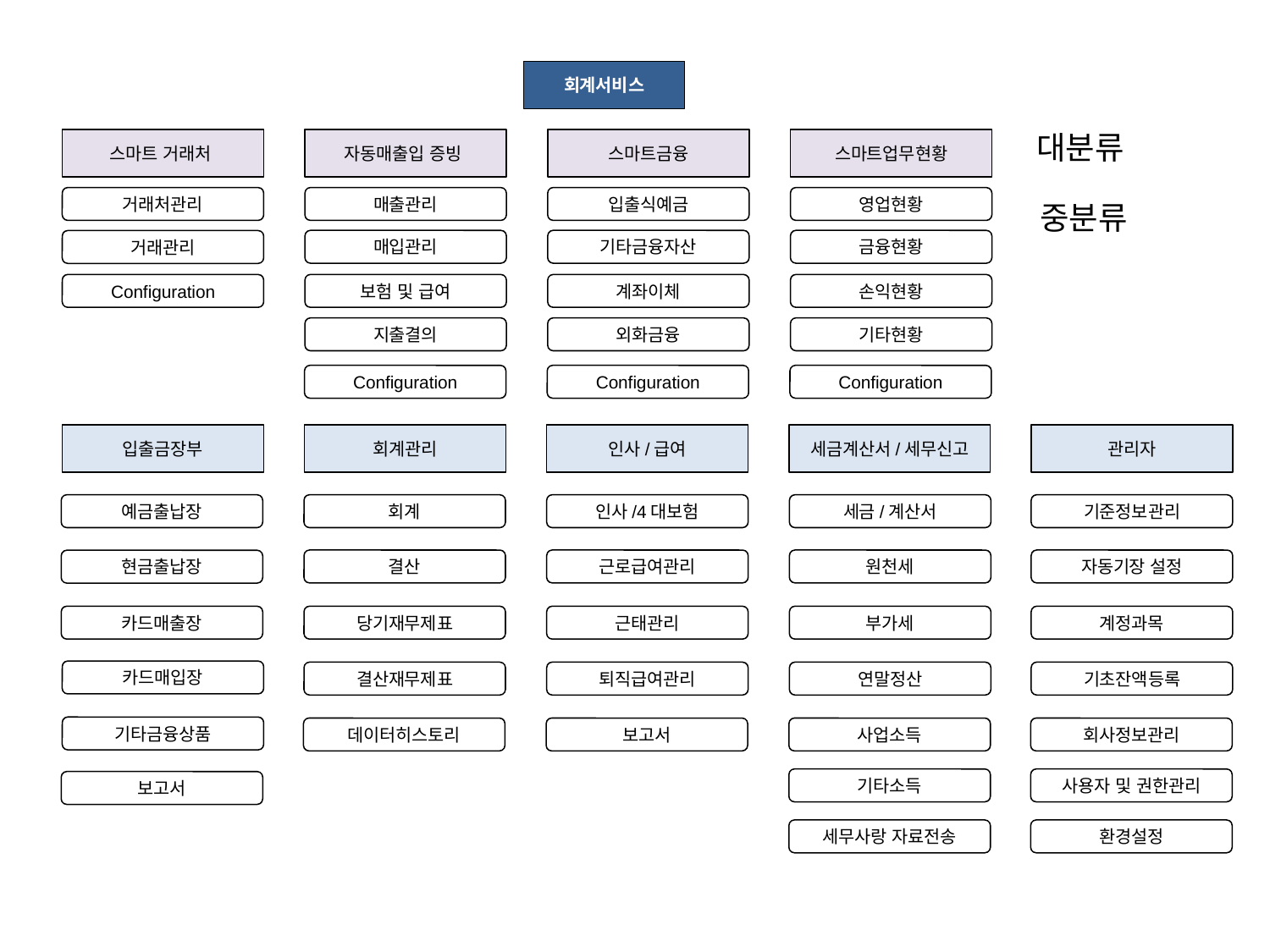

회계서비스
대분류
스마트 거래처
스마트업무현황
자동매출입 증빙
스마트금융
거래처관리
매출관리
입출식예금
영업현황
중분류
매입관리
기타금융자산
금융현황
거래관리
보험 및 급여
계좌이체
손익현황
Configuration
지출결의
외화금융
기타현황
Configuration
Configuration
Configuration
입출금장부
인사/급여
세금계산서/세무신고
관리자
회계관리
예금출납장
회계
인사/4대보험
세금/계산서
기준정보관리
결산
근로급여관리
원천세
자동기장 설정
현금출납장
당기재무제표
근태관리
부가세
계정과목
카드매출장
카드매입장
결산재무제표
퇴직급여관리
연말정산
기초잔액등록
기타금융상품
데이터히스토리
보고서
사업소득
회사정보관리
기타소득
사용자 및 권한관리
보고서
세무사랑 자료전송
환경설정